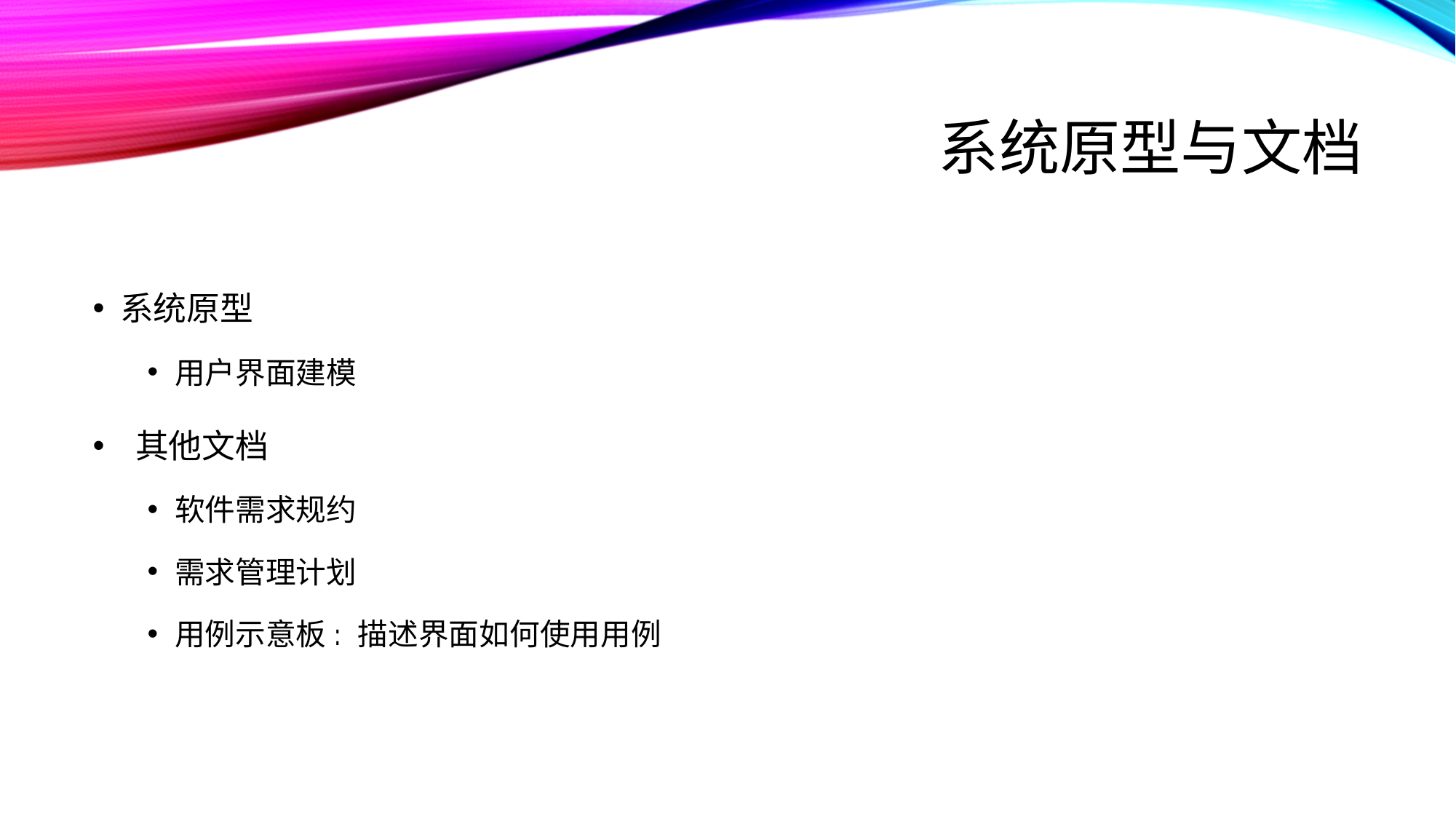

# 系统原型与文档
系统原型
用户界面建模
 其他文档
软件需求规约
需求管理计划
用例示意板: 描述界面如何使用用例